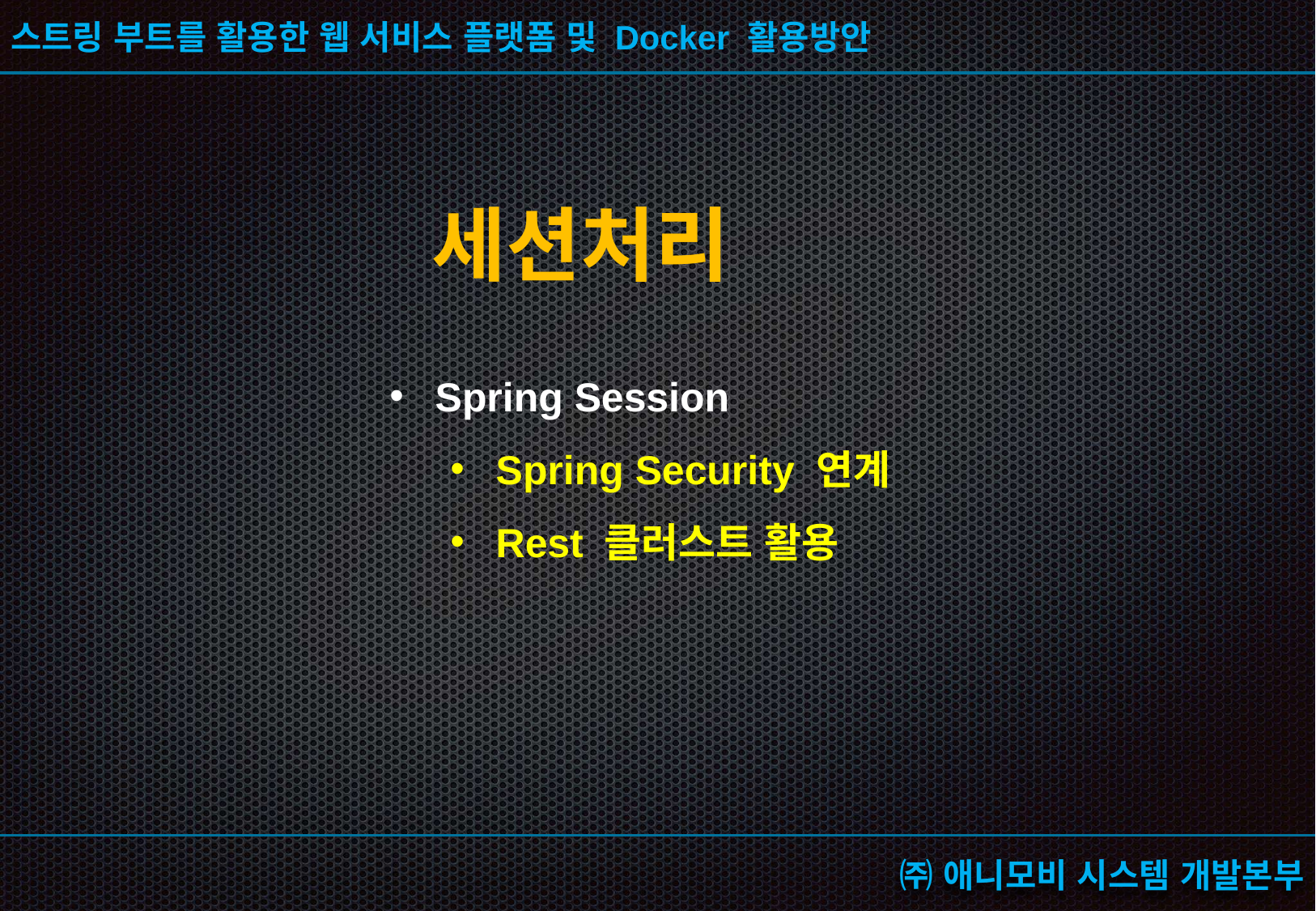

세션처리
Spring Session
Spring Security 연계
Rest 클러스트 활용